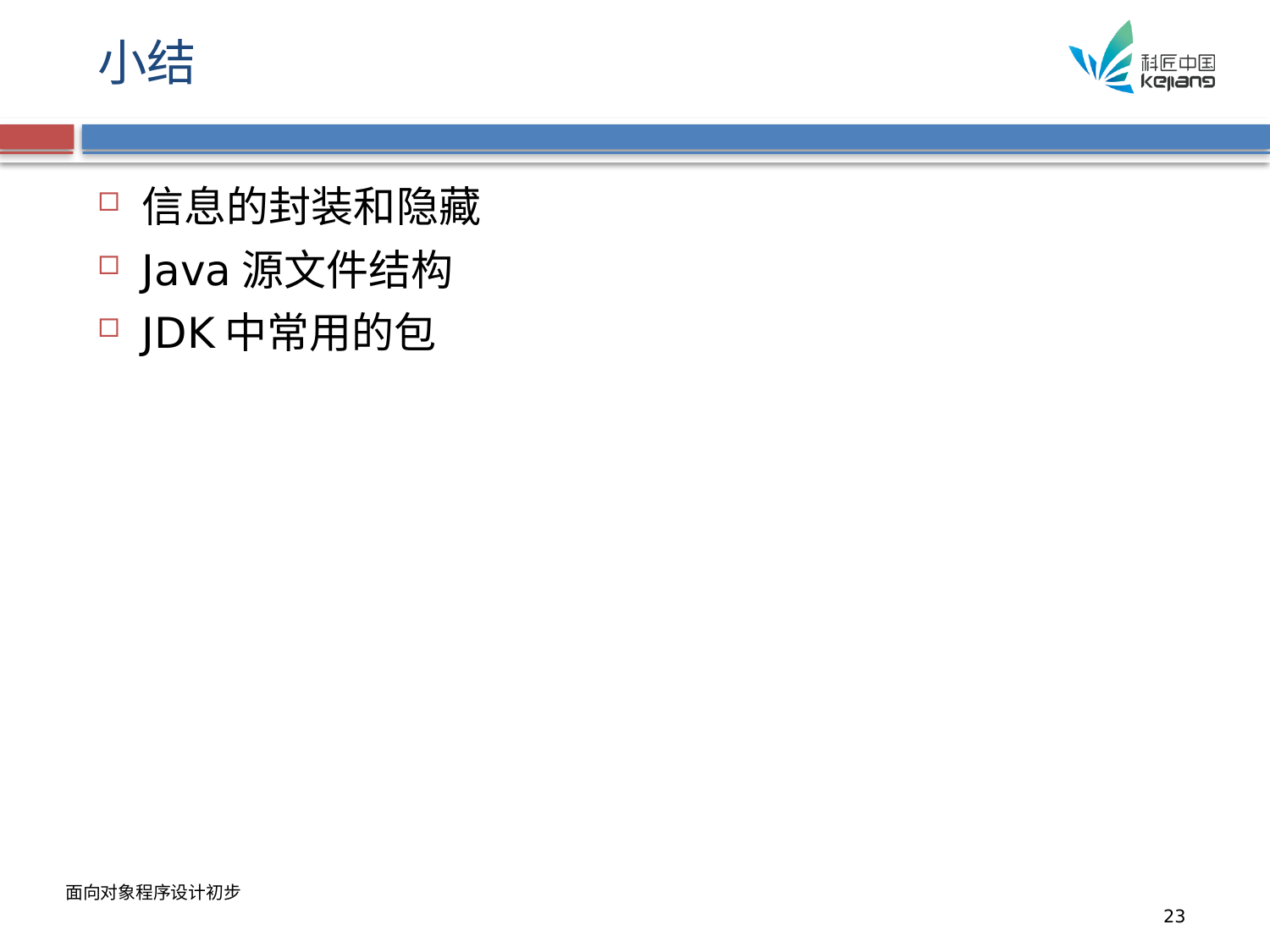

# 小结
信息的封装和隐藏
Java源文件结构
JDK中常用的包

面向对象程序设计初步
23